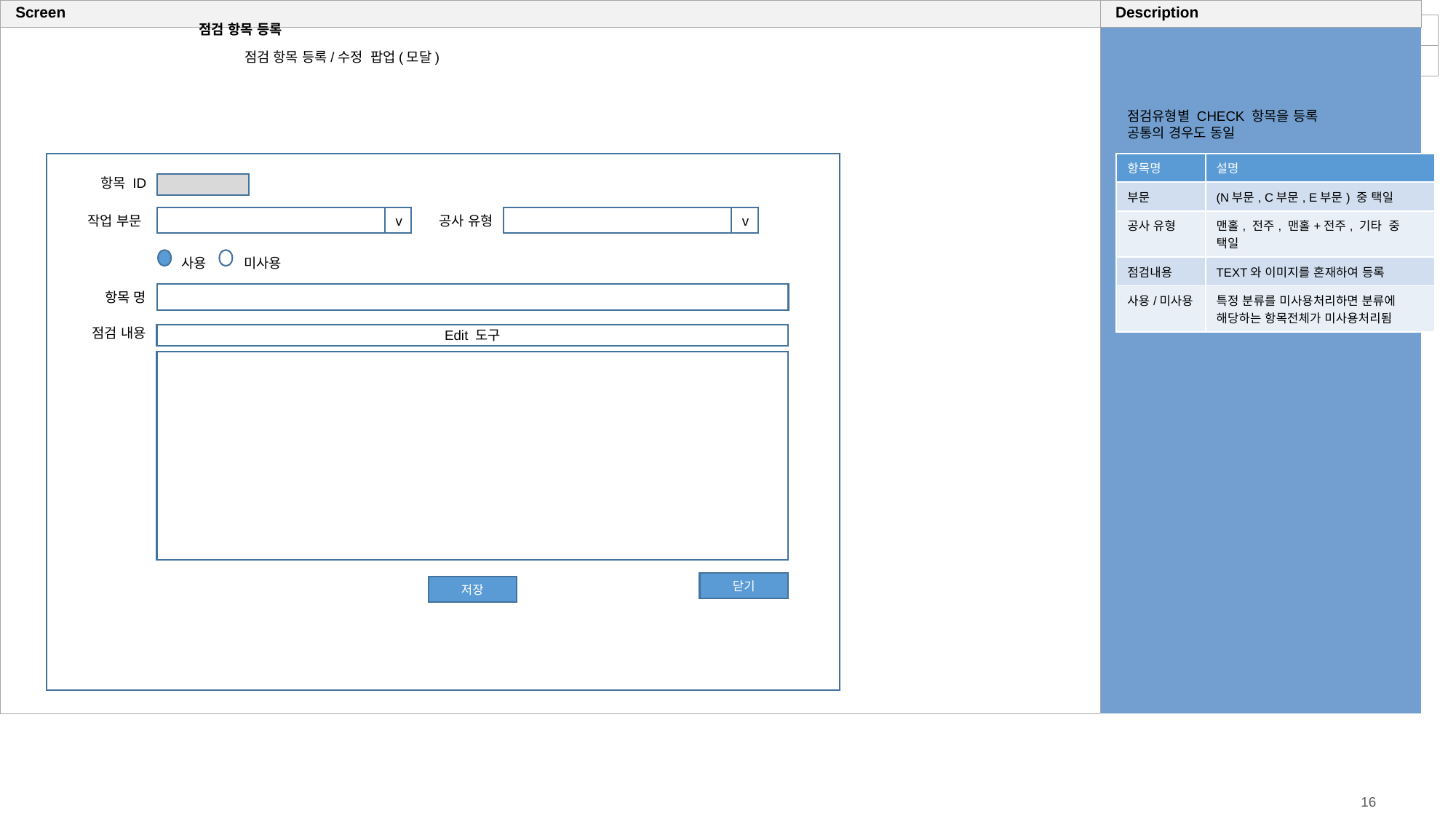

점검 항목 등록
점검 항목 등록/수정  팝업(모달)
점검유형별 CHECK 항목을 등록
공통의 경우도 동일

| 항목명 | 설명 |
| --- | --- |
| 부문 | (N부문, C부문, E부문) 중 택일 |
| 공사 유형 | 맨홀, 전주, 맨홀+전주, 기타 중 택일 |
| 점검내용 | TEXT와 이미지를 혼재하여 등록 |
| 사용/미사용 | 특정 분류를 미사용처리하면 분류에 해당하는 항목전체가 미사용처리됨 |
항목 ID

작업 부문

v
공사 유형

v
사용

미사용

항목 명

점검 내용
Edit 도구

닫기
저장